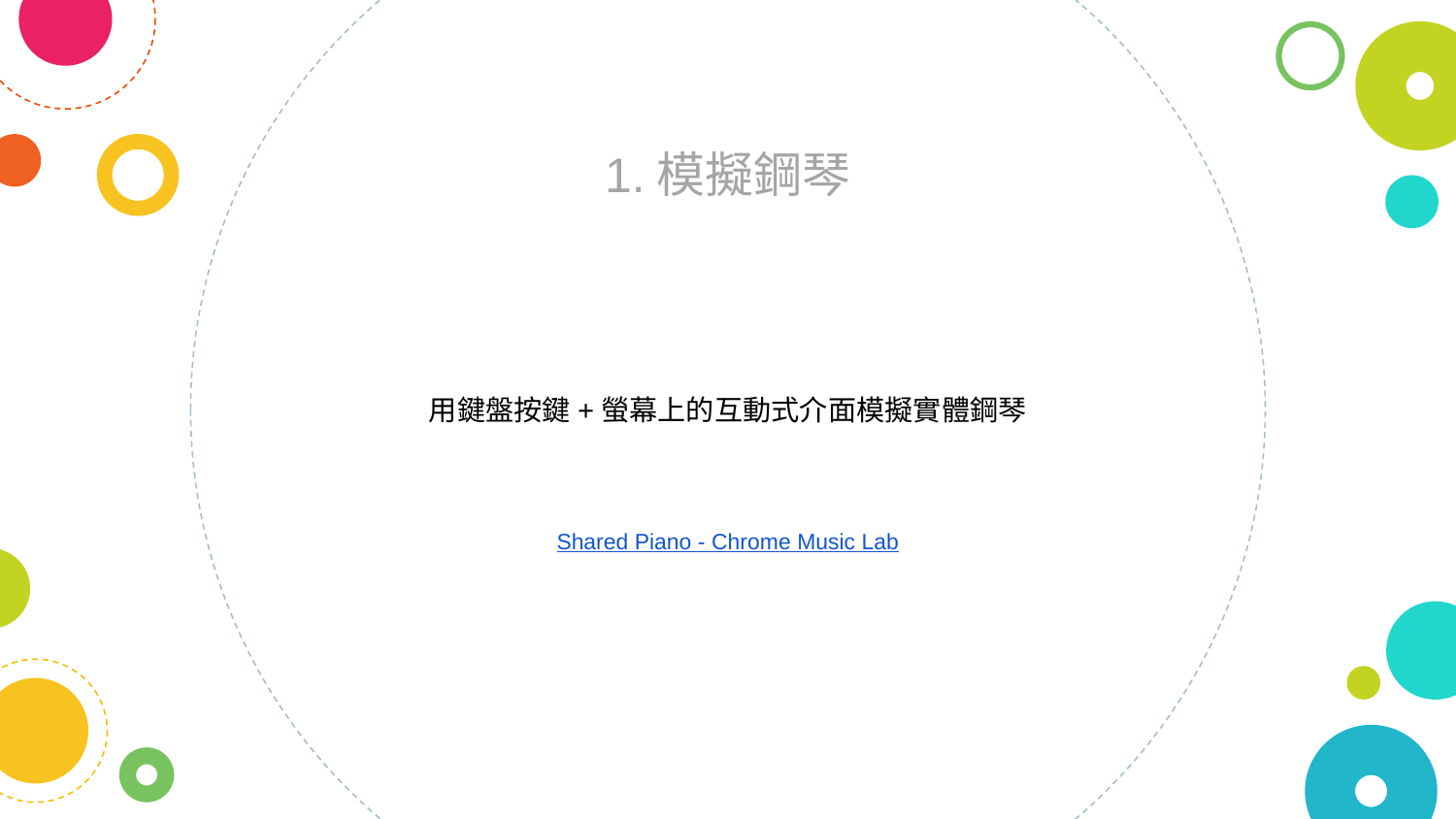

1.模擬鋼琴
2
用鍵盤按鍵+螢幕上的互動式介面模擬實體鋼琴
Shared Piano - Chrome Music Lab